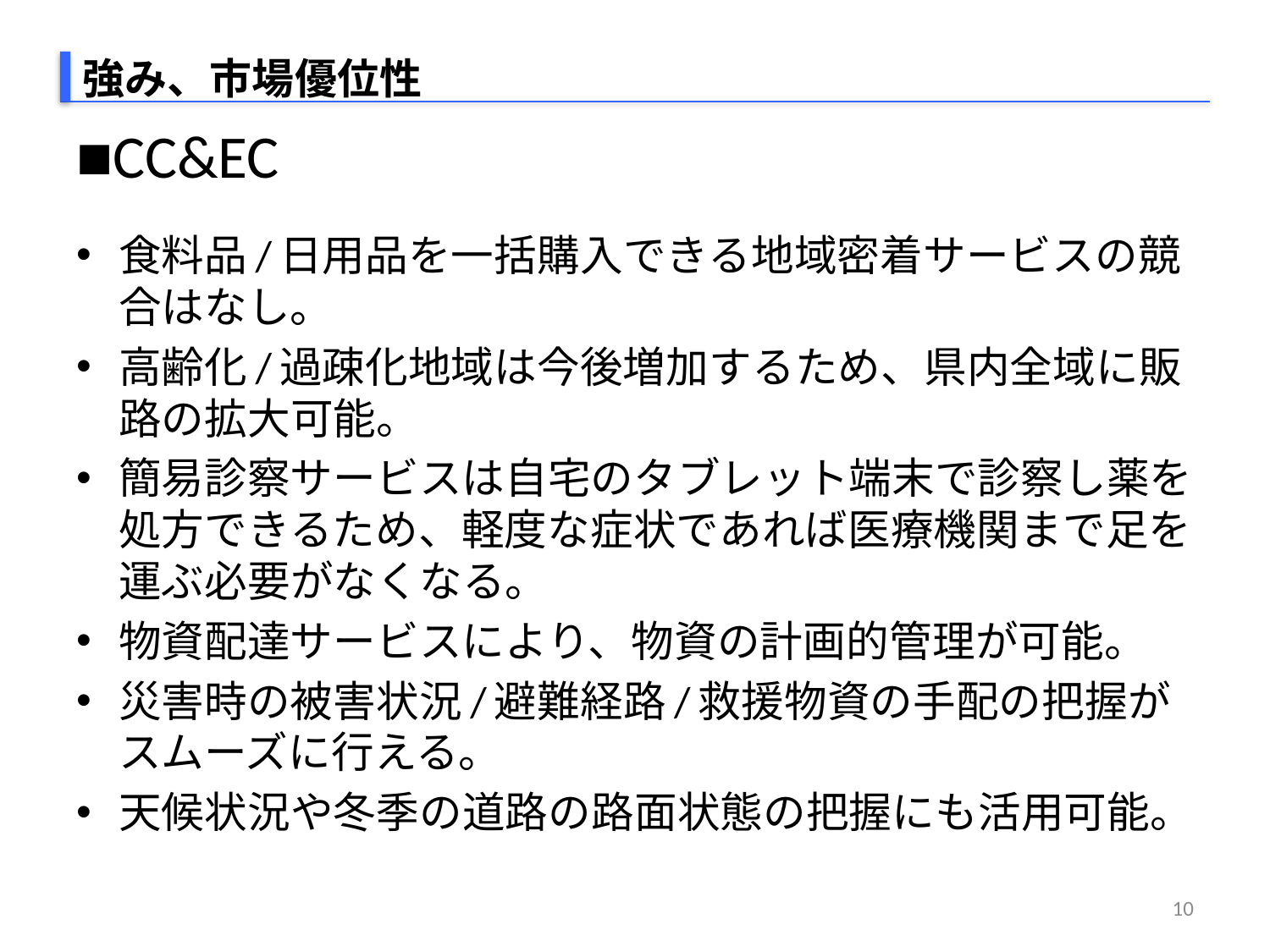

# ■CC&EC
強み、市場優位性

食料品/日用品を一括購入できる地域密着サービスの競合はなし。
高齢化/過疎化地域は今後増加するため、県内全域に販路の拡大可能。
簡易診察サービスは自宅のタブレット端末で診察し薬を処方できるため、軽度な症状であれば医療機関まで足を運ぶ必要がなくなる。
物資配達サービスにより、物資の計画的管理が可能。
災害時の被害状況/避難経路/救援物資の手配の把握がスムーズに行える。
天候状況や冬季の道路の路面状態の把握にも活用可能。

10